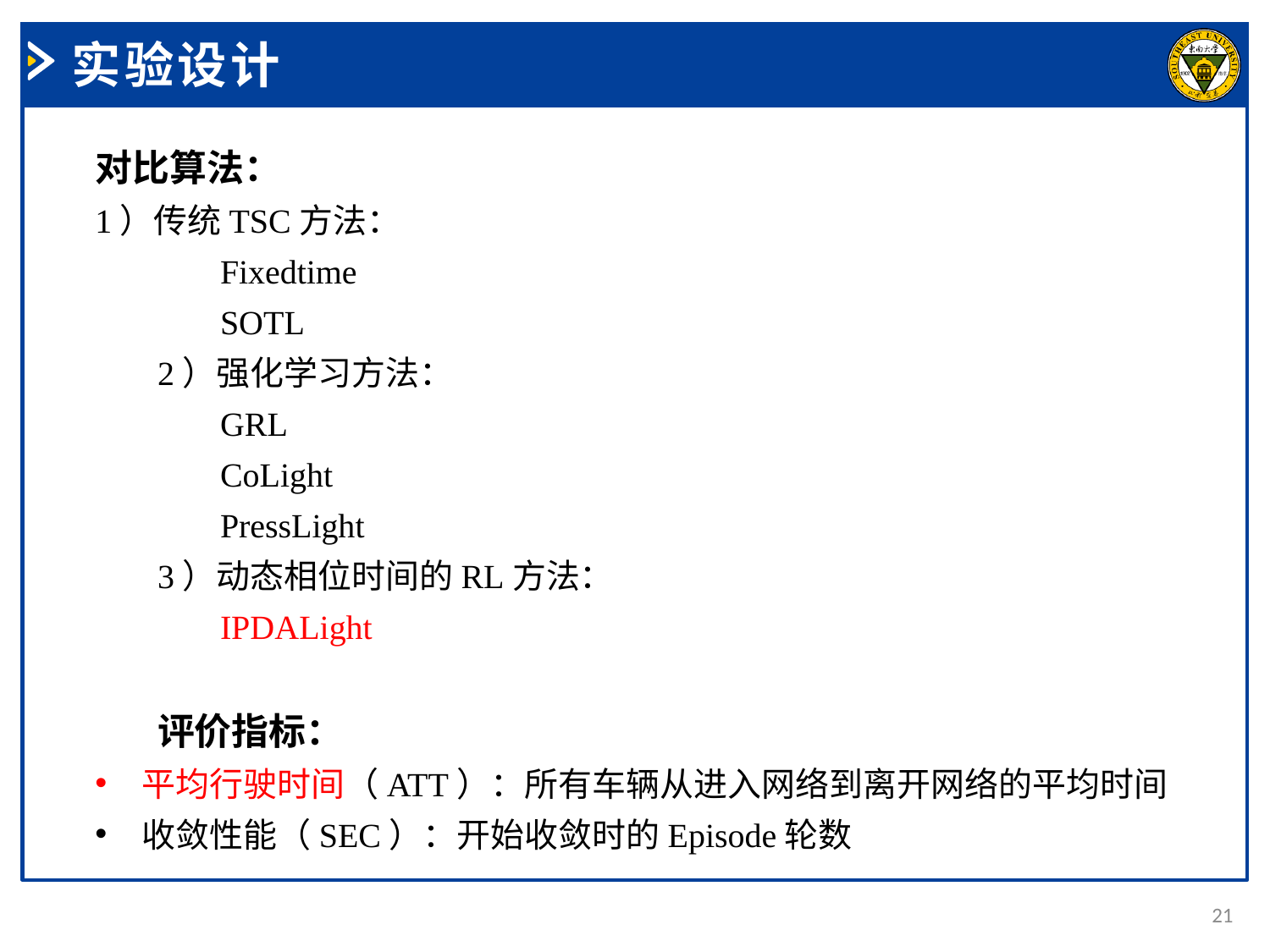

实验设计
对比算法：
1）传统TSC方法：
Fixedtime
SOTL
2）强化学习方法：
GRL
CoLight
PressLight
3）动态相位时间的RL方法：
IPDALight

评价指标：
平均行驶时间（ATT）：所有车辆从进入网络到离开网络的平均时间
收敛性能（SEC）：开始收敛时的Episode轮数

21